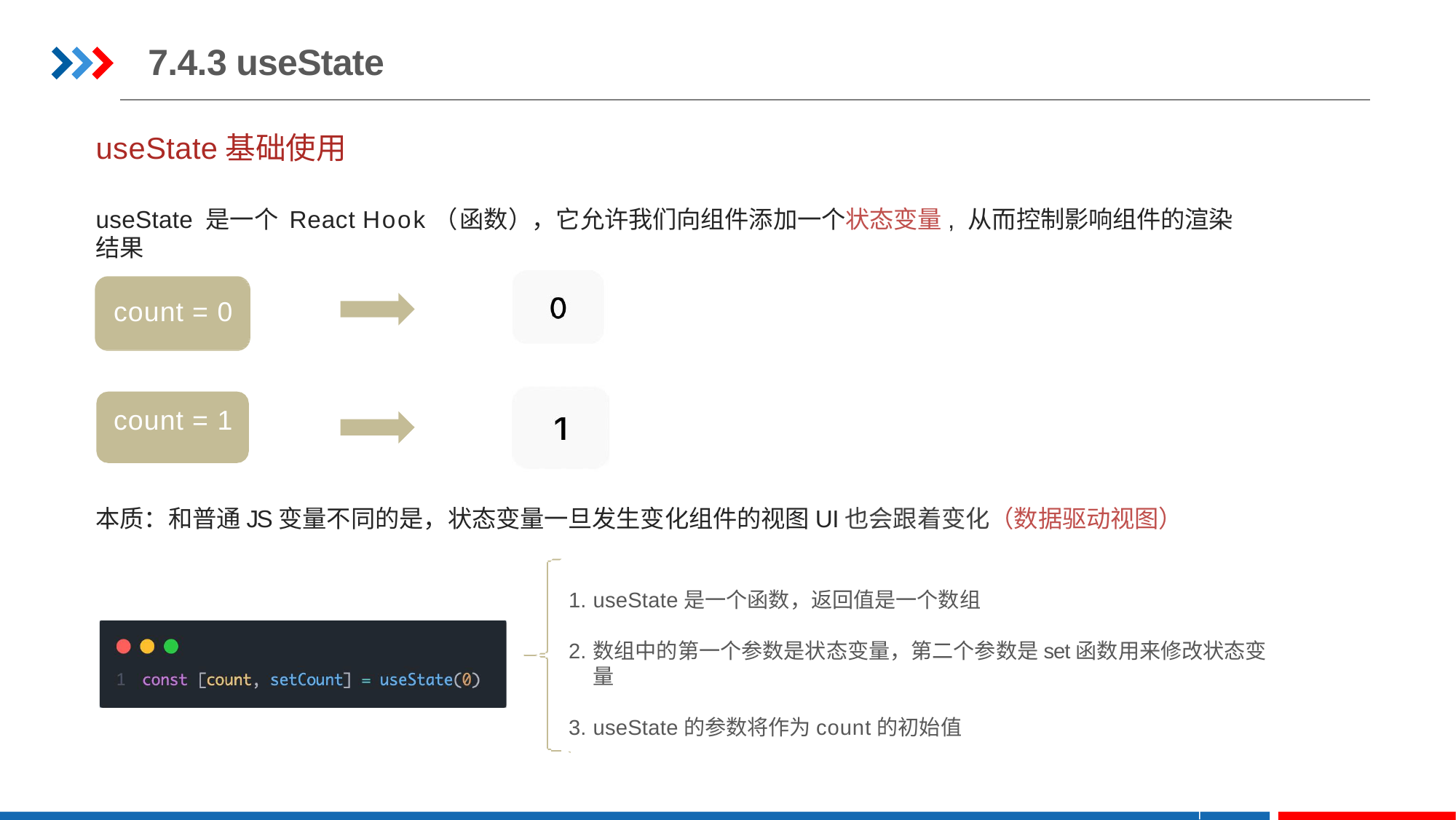

7.4.3 useState
useState基础使用

useState 是一个 React Hook（函数），它允许我们向组件添加一个状态变量, 从而控制影响组件的渲染结果

count = 0

count = 1

本质：和普通JS变量不同的是，状态变量一旦发生变化组件的视图UI也会跟着变化（数据驱动视图）

useState是一个函数，返回值是一个数组
数组中的第一个参数是状态变量，第二个参数是set函数用来修改状态变量
useState的参数将作为count的初始值